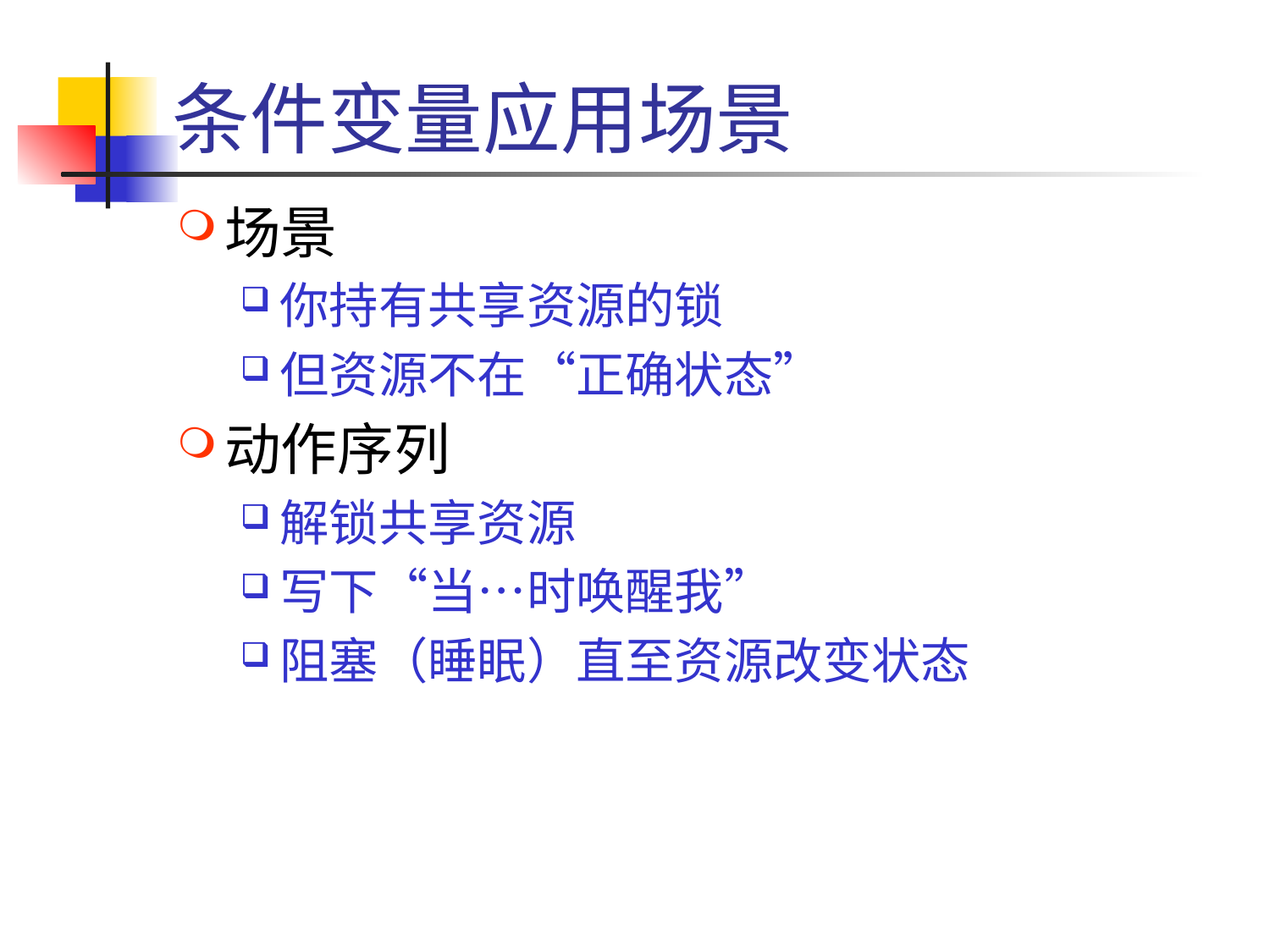

# 条件变量应用场景
场景
你持有共享资源的锁
但资源不在“正确状态”
动作序列
解锁共享资源
写下“当…时唤醒我”
阻塞（睡眠）直至资源改变状态